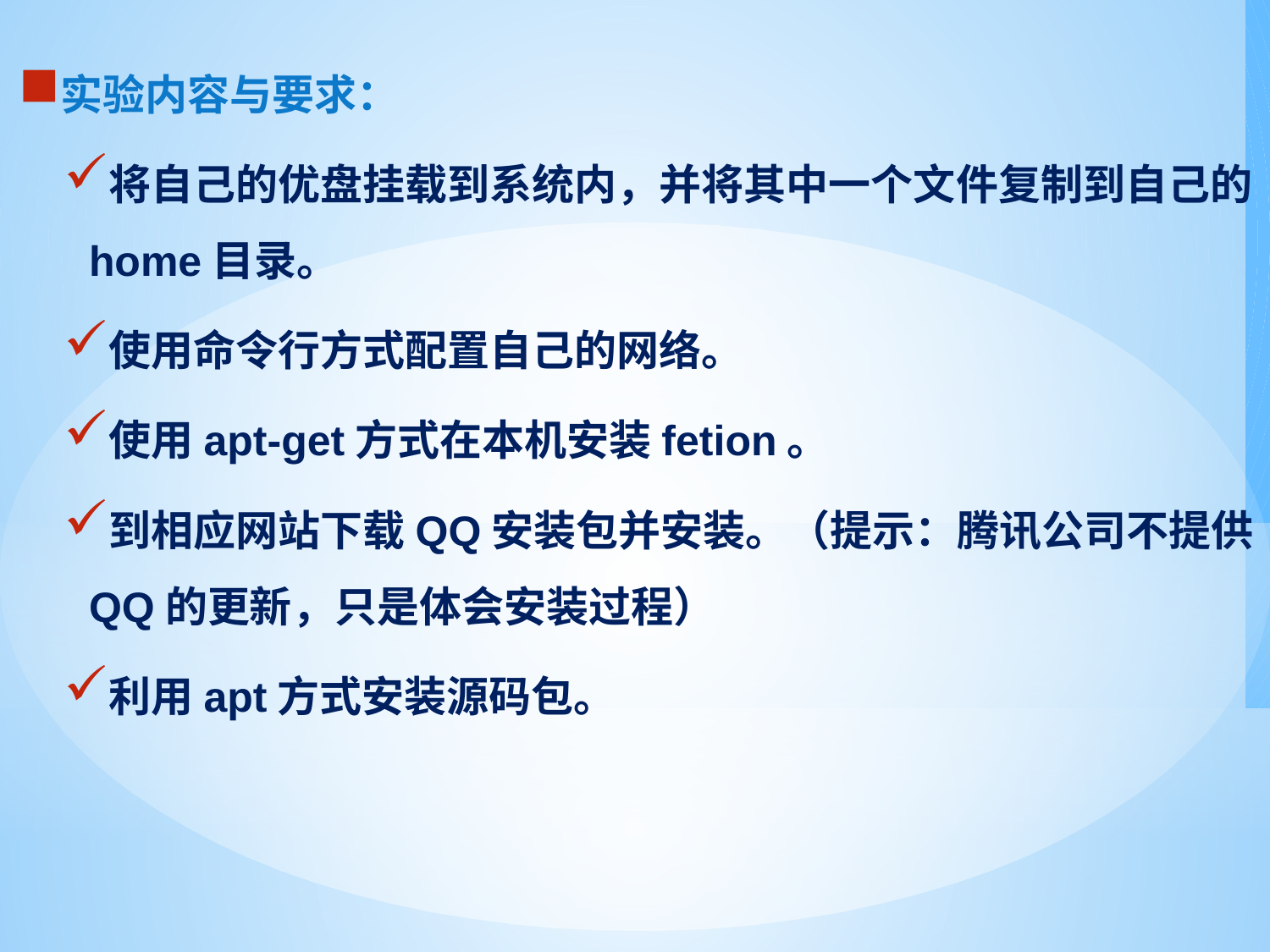

实验内容与要求：
将自己的优盘挂载到系统内，并将其中一个文件复制到自己的home目录。
使用命令行方式配置自己的网络。
使用apt-get方式在本机安装fetion。
到相应网站下载QQ安装包并安装。（提示：腾讯公司不提供QQ的更新，只是体会安装过程）
利用apt方式安装源码包。